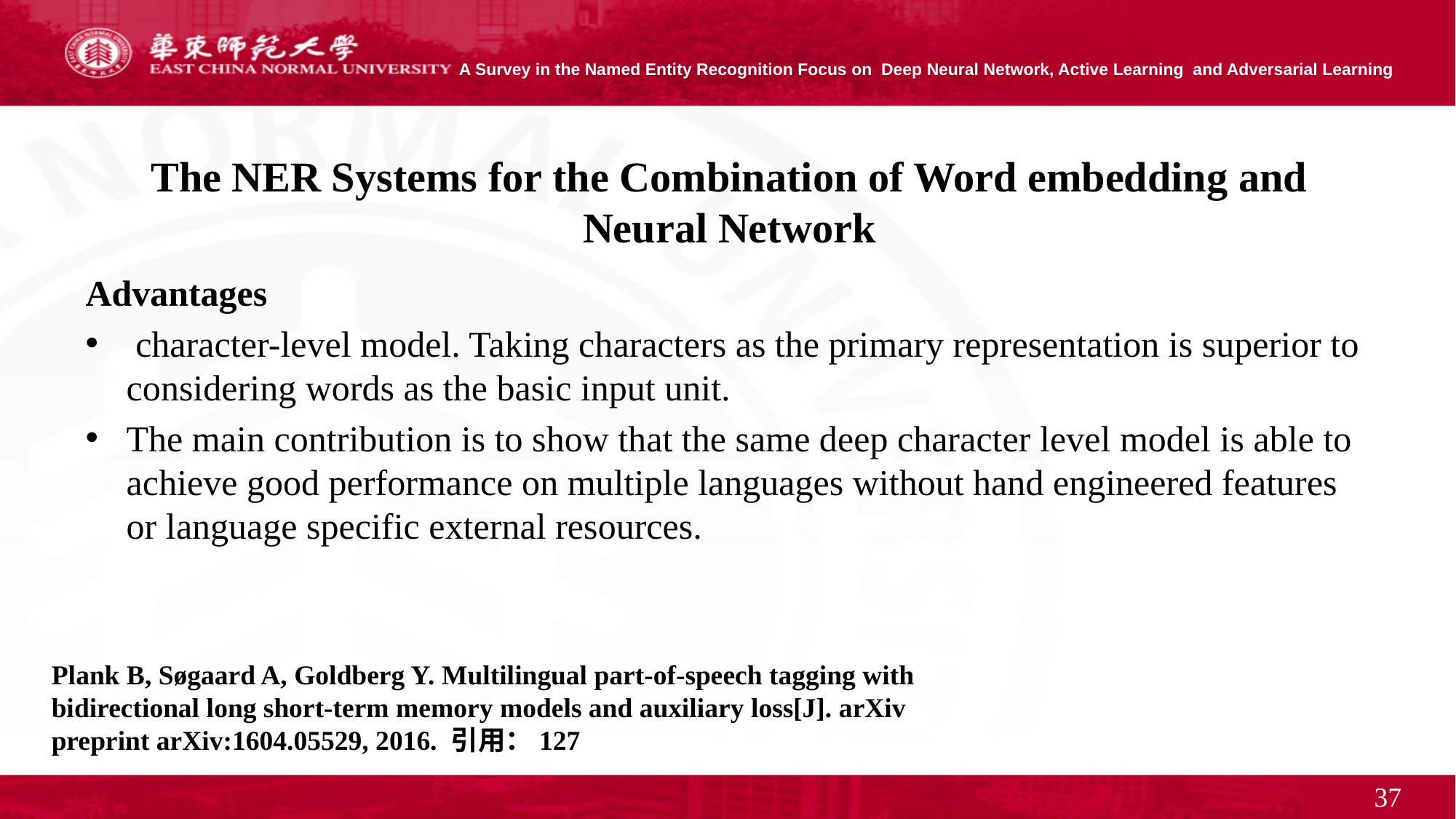

# The NER Systems for the Combination of Word embedding and Neural Network
Advantages
 character-level model. Taking characters as the primary representation is superior to considering words as the basic input unit.
The main contribution is to show that the same deep character level model is able to achieve good performance on multiple languages without hand engineered features or language specific external resources.
Plank B, Søgaard A, Goldberg Y. Multilingual part-of-speech tagging with bidirectional long short-term memory models and auxiliary loss[J]. arXiv preprint arXiv:1604.05529, 2016. 引用：127
37